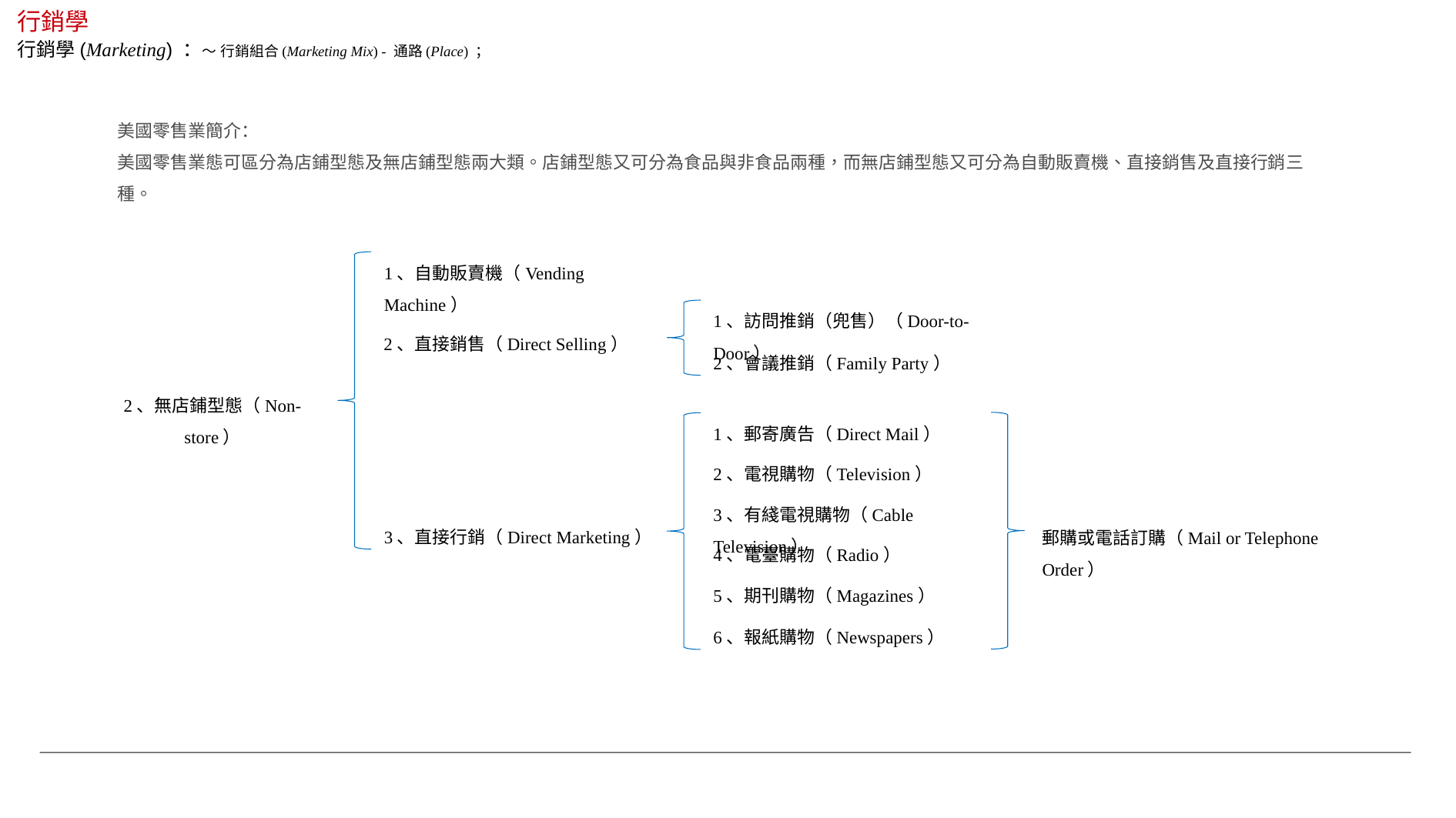

行銷學
行銷學(Marketing) ：～ 行銷組合(Marketing Mix) - 通路(Place) ；
美國零售業簡介：
美國零售業態可區分為店鋪型態及無店鋪型態兩大類。店鋪型態又可分為食品與非食品兩種，而無店鋪型態又可分為自動販賣機、直接銷售及直接行銷三種。
1、自動販賣機（Vending Machine）

1、訪問推銷（兜售）（Door-to-Door）

2、直接銷售（Direct Selling）
2、會議推銷（Family Party）
2、無店鋪型態（Non-store）
1、郵寄廣告（Direct Mail）

2、電視購物（Television）
3、有綫電視購物（Cable Television）
3、直接行銷（Direct Marketing）
郵購或電話訂購（Mail or Telephone Order）
4、電臺購物（Radio）
5、期刊購物（Magazines）
6、報紙購物（Newspapers）